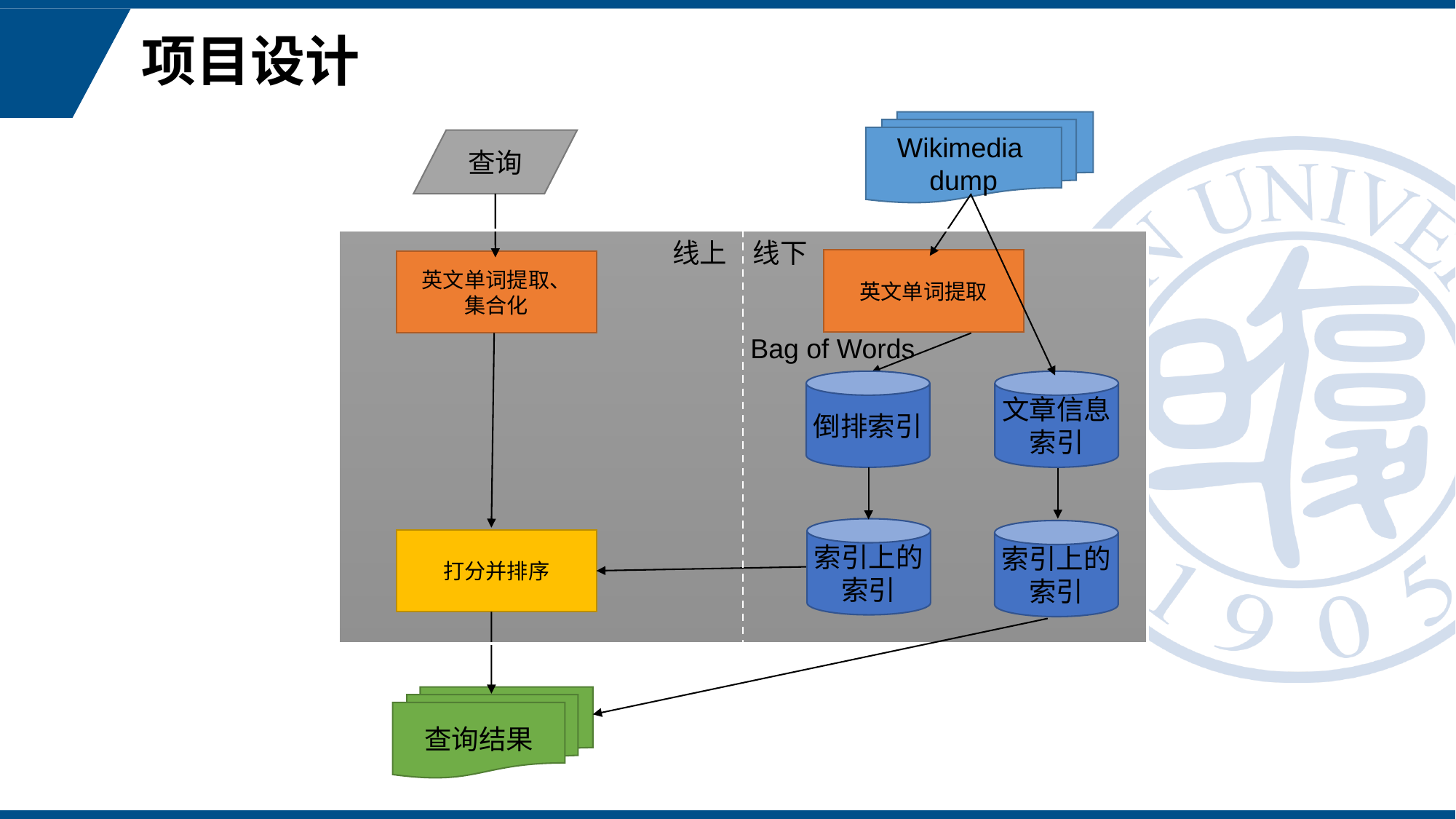

# 项目设计
Wikimedia
dump
查询

线上
线下
英文单词提取
英文单词提取、
集合化

倒排索引
文章信息
索引

索引上的
索引
索引上的
索引
打分并排序

查询结果
Bag of Words